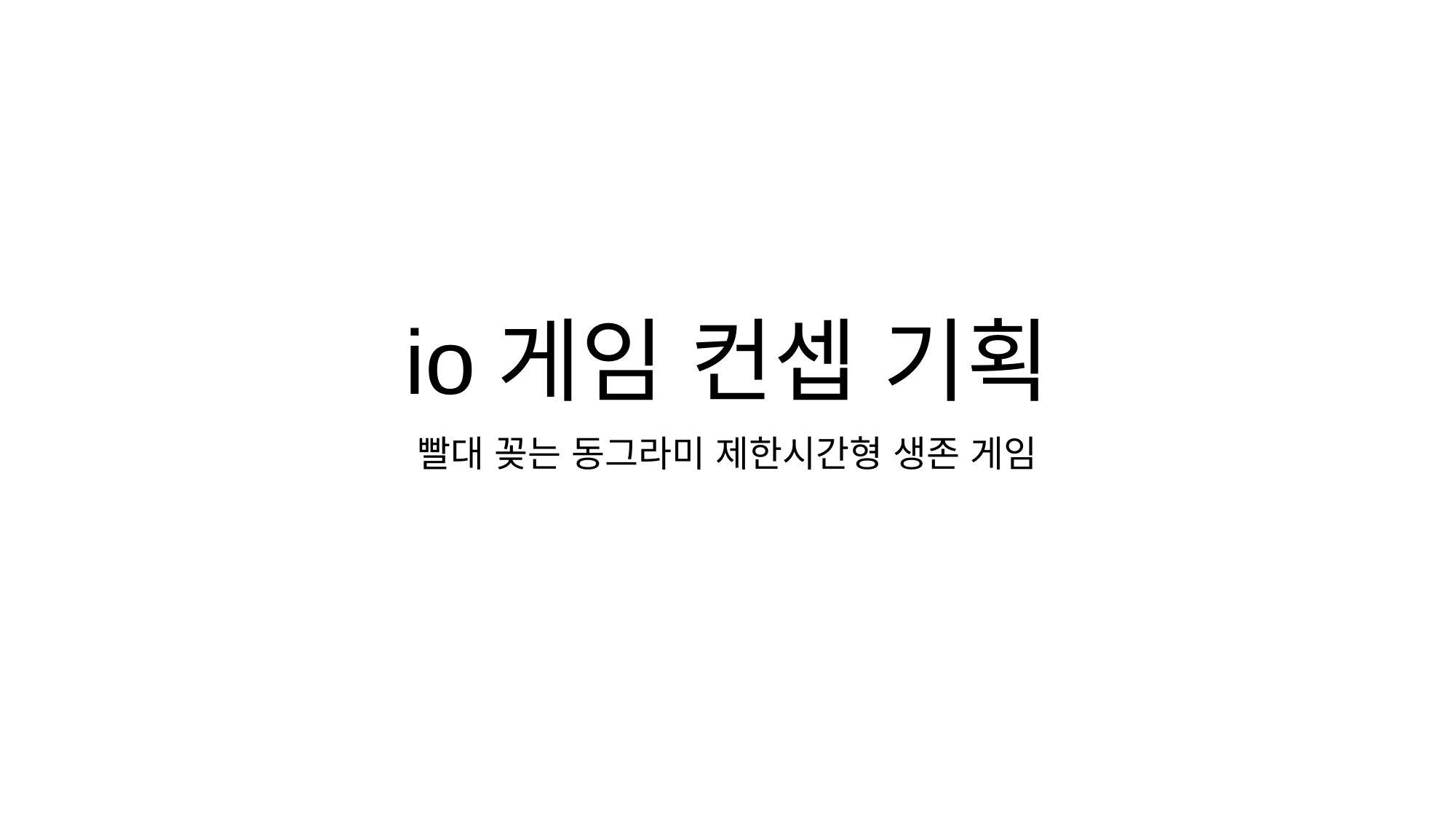

# io게임 컨셉 기획
빨대 꽂는 동그라미 제한시간형 생존 게임